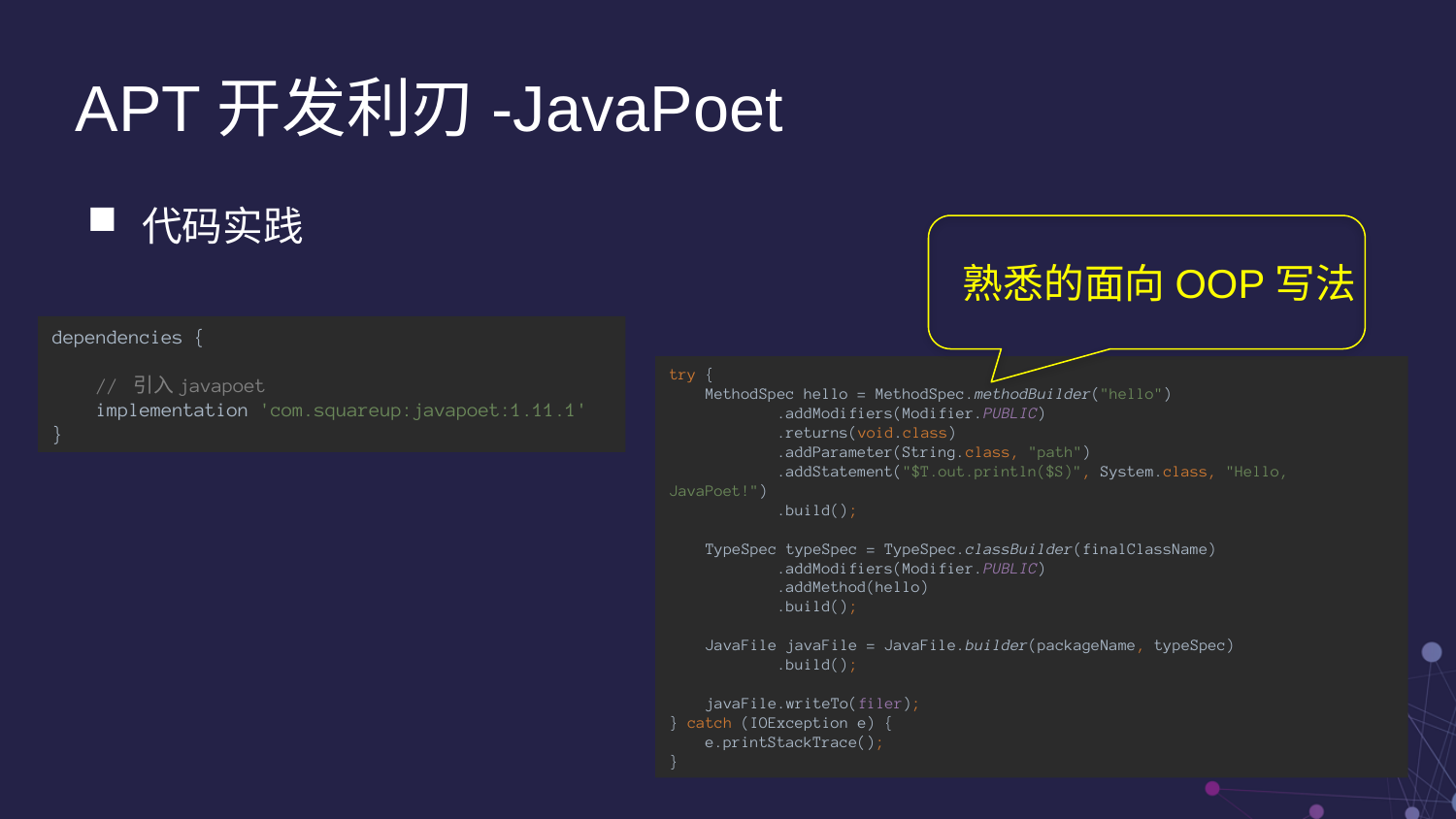

APT开发利刃-JavaPoet
代码实践

熟悉的面向OOP写法
dependencies {
    // 引入javapoet
    implementation 'com.squareup:javapoet:1.11.1'
}
try {
    MethodSpec hello = MethodSpec.methodBuilder("hello")
            .addModifiers(Modifier.PUBLIC)
            .returns(void.class)
            .addParameter(String.class, "path")
            .addStatement("$T.out.println($S)", System.class, "Hello, JavaPoet!")
            .build();
    TypeSpec typeSpec = TypeSpec.classBuilder(finalClassName)
            .addModifiers(Modifier.PUBLIC)
            .addMethod(hello)
            .build();
    JavaFile javaFile = JavaFile.builder(packageName, typeSpec)
            .build();
    javaFile.writeTo(filer);
} catch (IOException e) {
    e.printStackTrace();
}